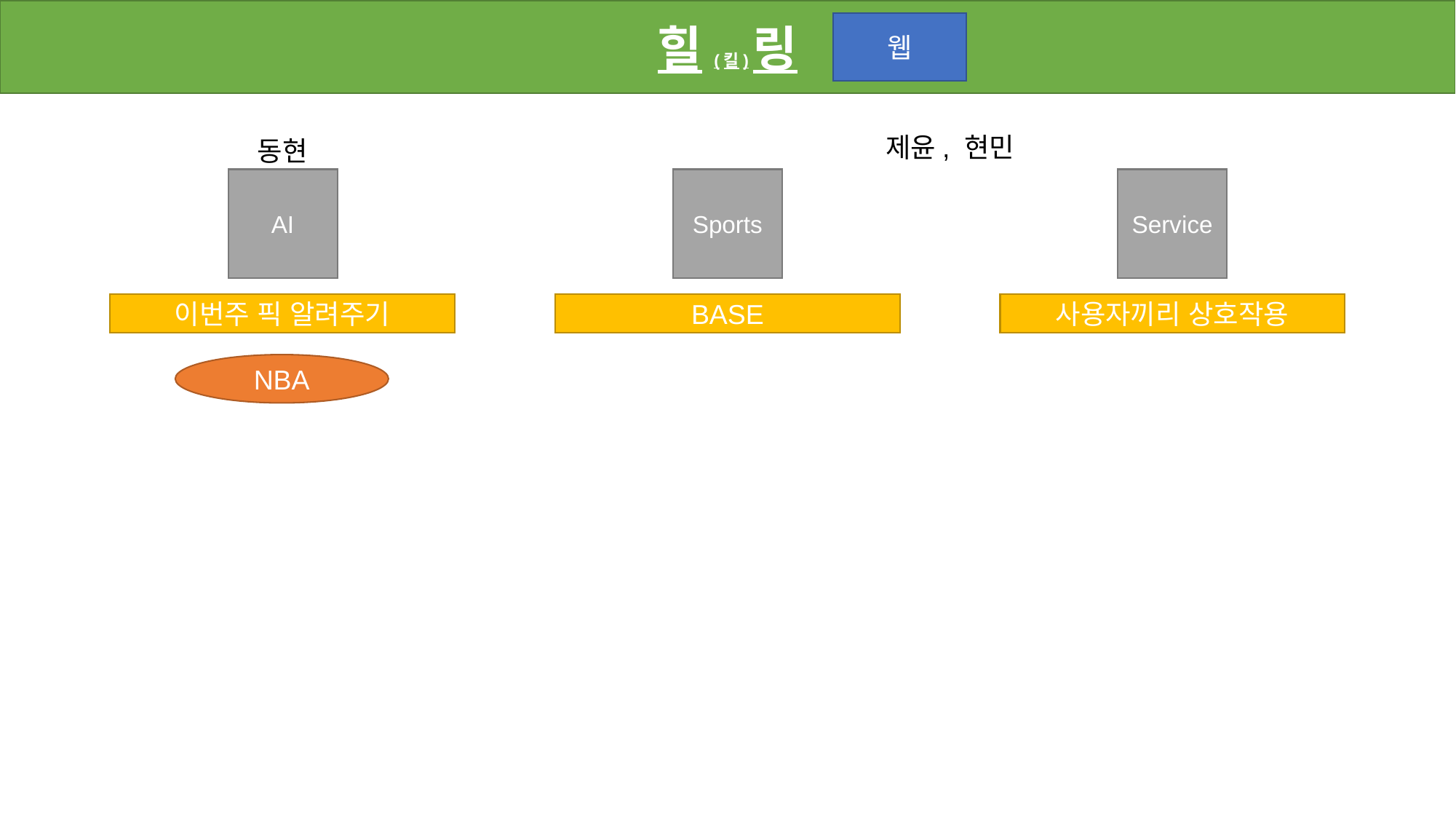

힐(킬)링
웹
제윤, 현민
동현
AI
Sports
Service
이번주 픽 알려주기
BASE
사용자끼리 상호작용
NBA